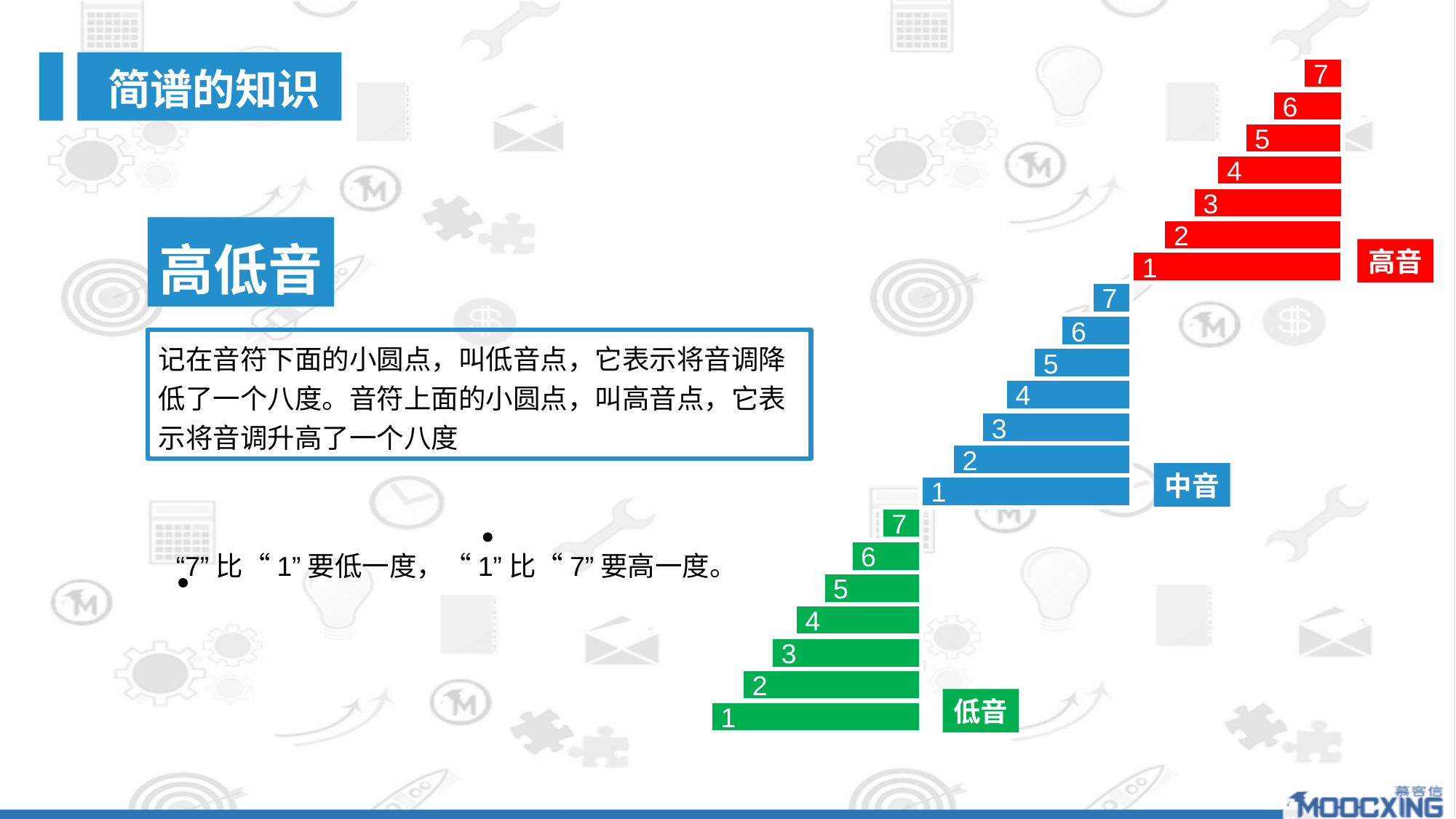

简谱的知识
7
6
5
4
3
2
1
高低音
高音
7
6
5
4
3
2
1
记在音符下面的小圆点，叫低音点，它表示将音调降低了一个八度。音符上面的小圆点，叫高音点，它表示将音调升高了一个八度
中音
7
6
5
4
3
2
1

“7”比“1”要低一度，“1”比“7”要高一度。

低音